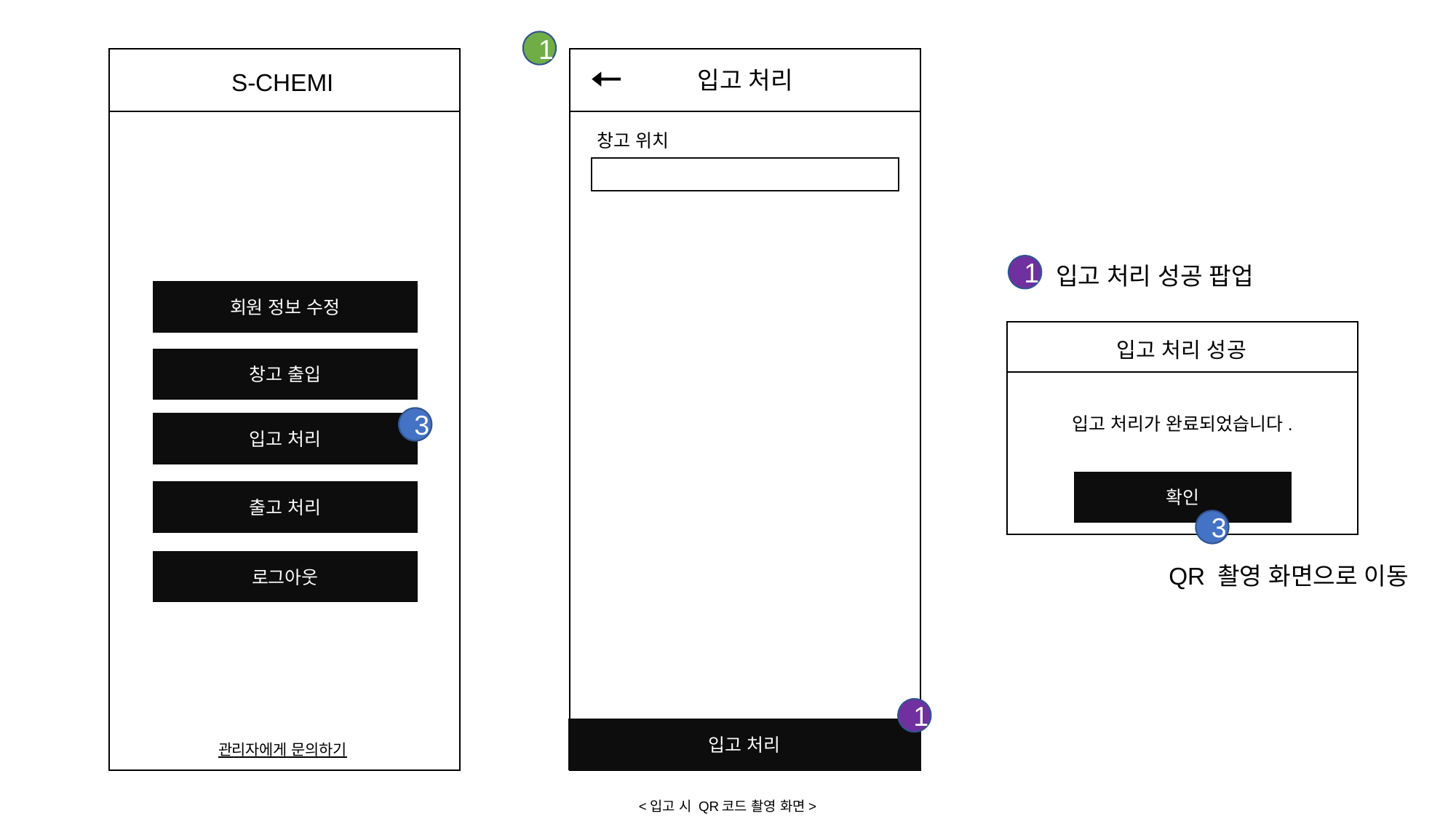

1

입고 처리
S-CHEMI

창고 위치

입고 처리 성공 팝업
1
회원 정보 수정

입고 처리 성공
창고 출입
입고 처리가 완료되었습니다.
3
입고 처리
확인
출고 처리
3
로그아웃
QR 촬영 화면으로 이동
1
입고 처리
관리자에게 문의하기
<입고 시 QR코드 촬영 화면>